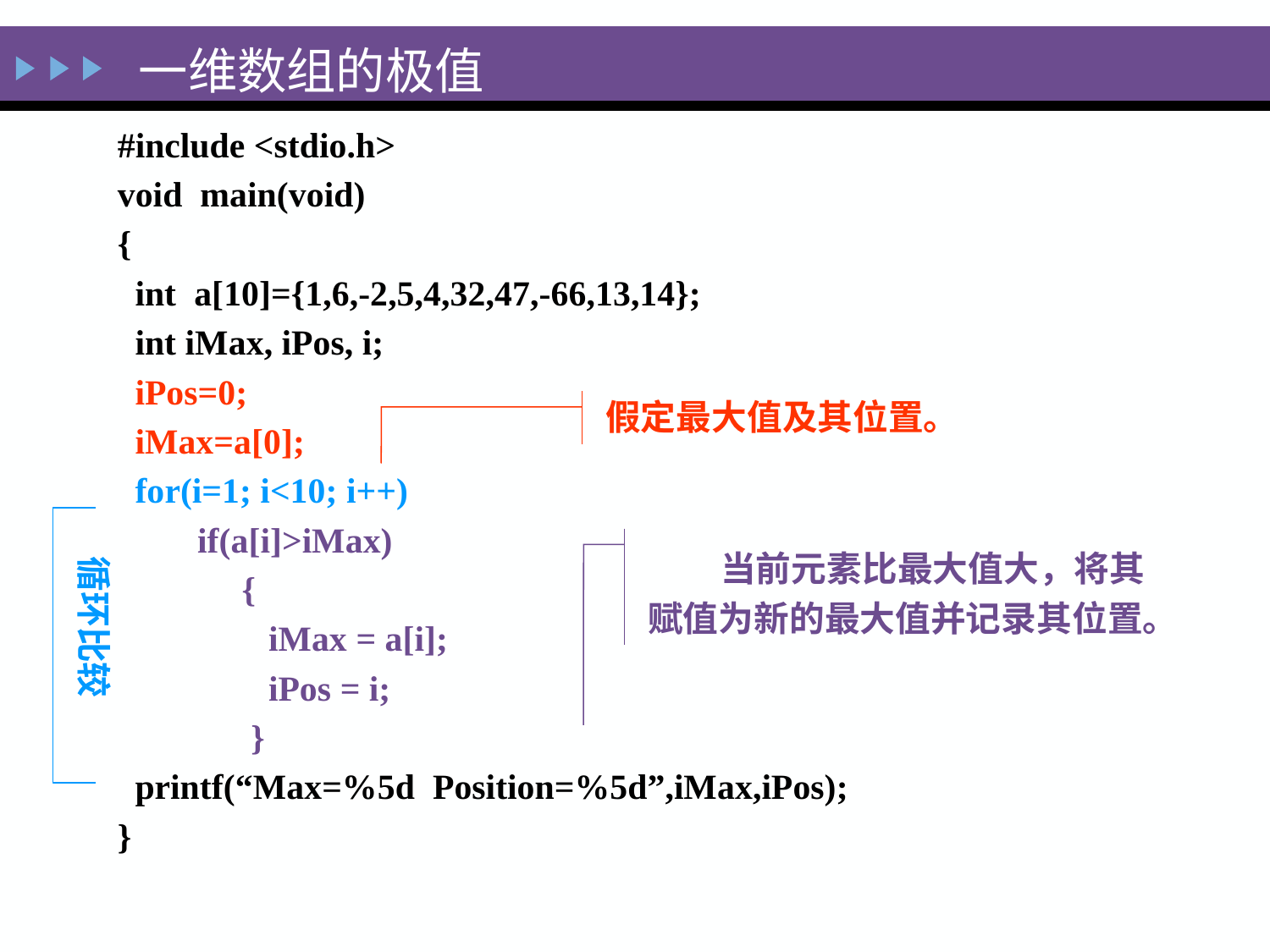

一维数组的极值
#include <stdio.h>
void  main(void)
{
  int  a[10]={1,6,-2,5,4,32,47,-66,13,14};
  int iMax, iPos, i;
  iPos=0;
  iMax=a[0];
  for(i=1; i<10; i++)
         if(a[i]>iMax)
              {
                 iMax = a[i];
                 iPos = i;
               }
  printf(“Max=%5d  Position=%5d”,iMax,iPos);
}
假定最大值及其位置。

        当前元素比最大值大，将其
赋值为新的最大值并记录其位置。
循环比较